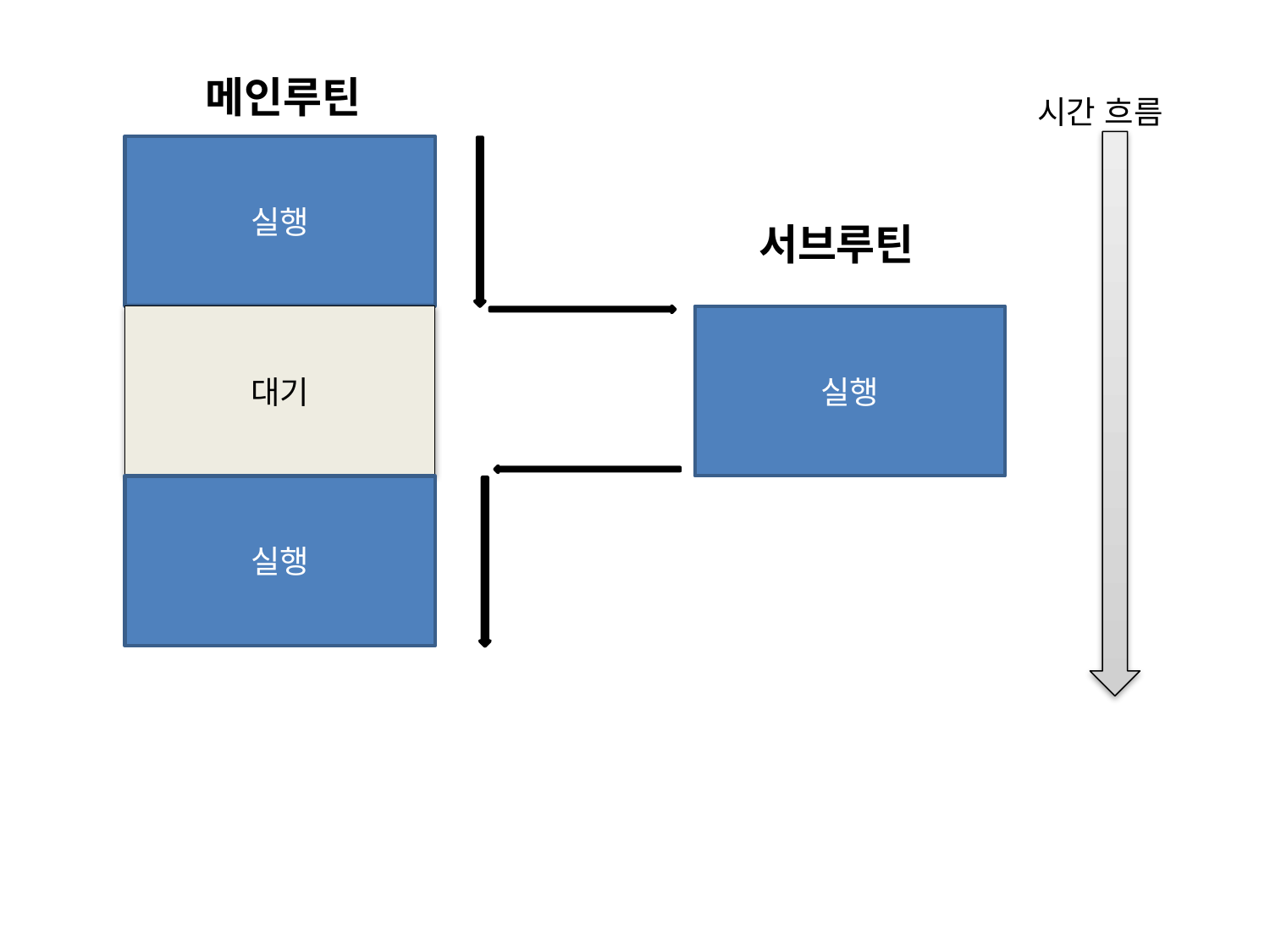

메인루틴
시간 흐름

실행

서브루틴
대기

실행

실행